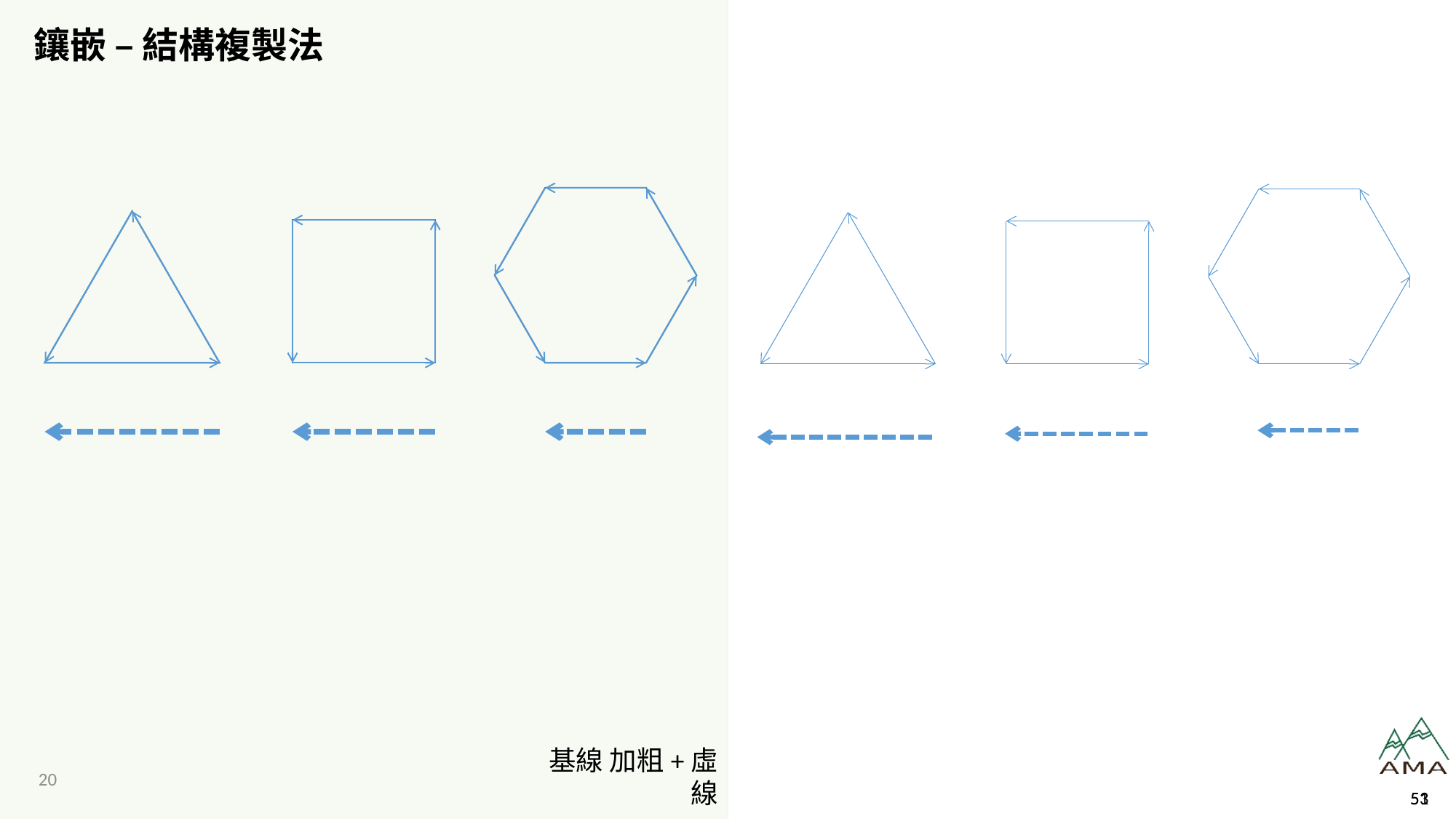

# 鑲嵌 – 結構複製法

基線 加粗+虛線
51
53